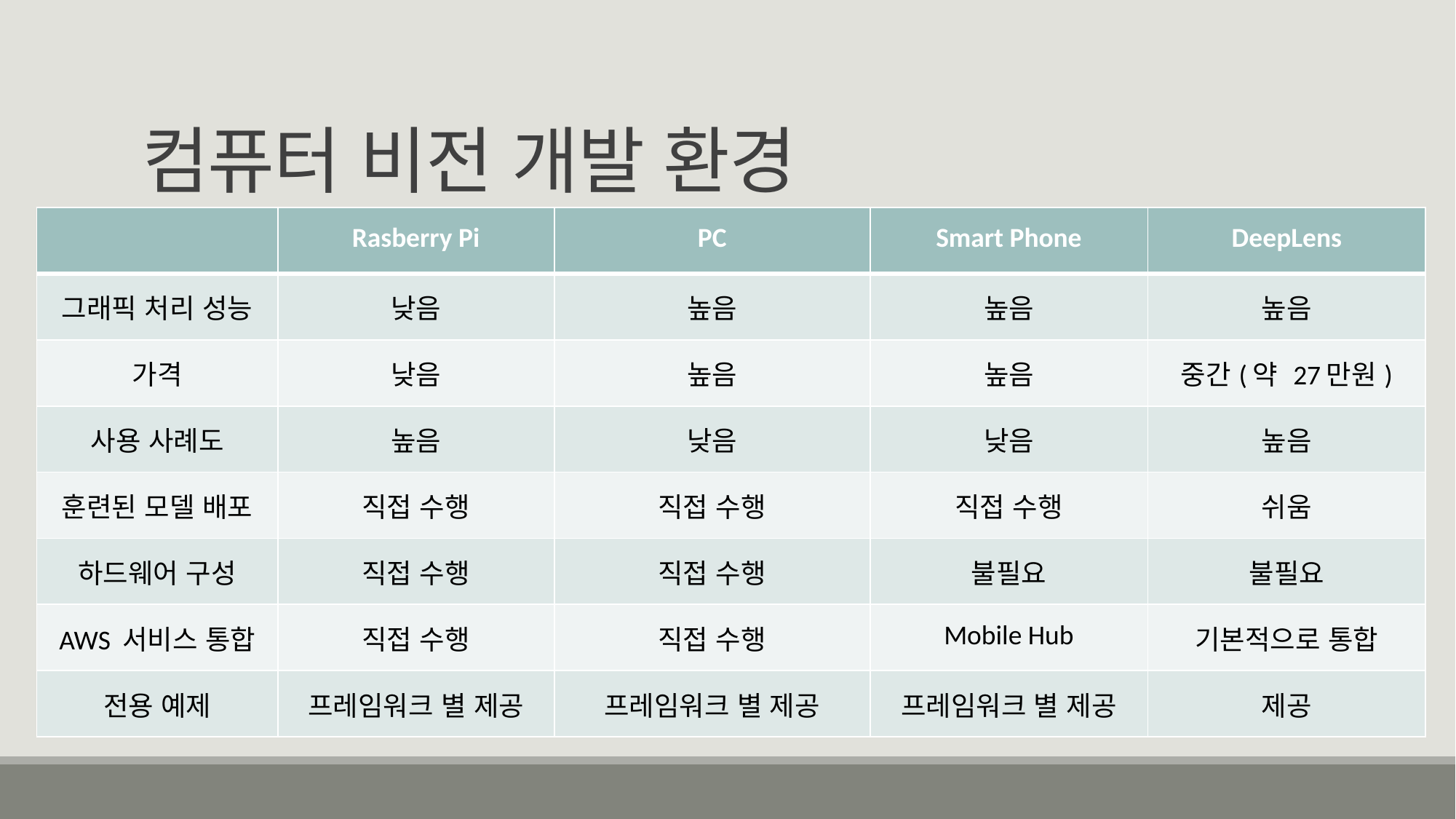

# 컴퓨터 비전 개발 환경
|  | Rasberry Pi | PC | Smart Phone | DeepLens |
| --- | --- | --- | --- | --- |
| 그래픽 처리 성능 | 낮음 | 높음 | 높음 | 높음 |
| 가격 | 낮음 | 높음 | 높음 | 중간(약 27만원) |
| 사용 사례도 | 높음 | 낮음 | 낮음 | 높음 |
| 훈련된 모델 배포 | 직접 수행 | 직접 수행 | 직접 수행 | 쉬움 |
| 하드웨어 구성 | 직접 수행 | 직접 수행 | 불필요 | 불필요 |
| AWS 서비스 통합 | 직접 수행 | 직접 수행 | Mobile Hub | 기본적으로 통합 |
| 전용 예제 | 프레임워크 별 제공 | 프레임워크 별 제공 | 프레임워크 별 제공 | 제공 |